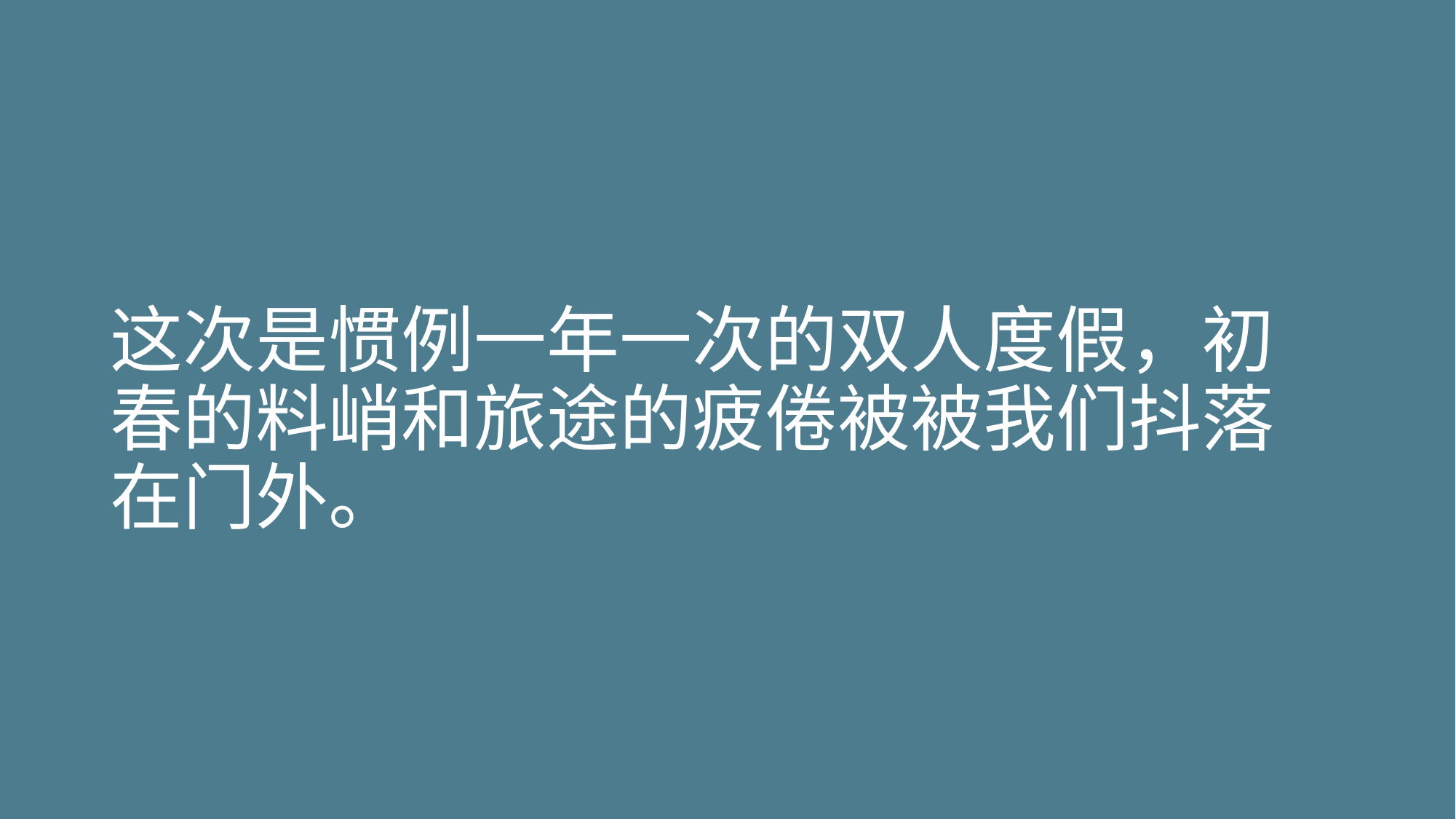

# 这次是惯例一年一次的双人度假，初春的料峭和旅途的疲倦被被我们抖落在门外。